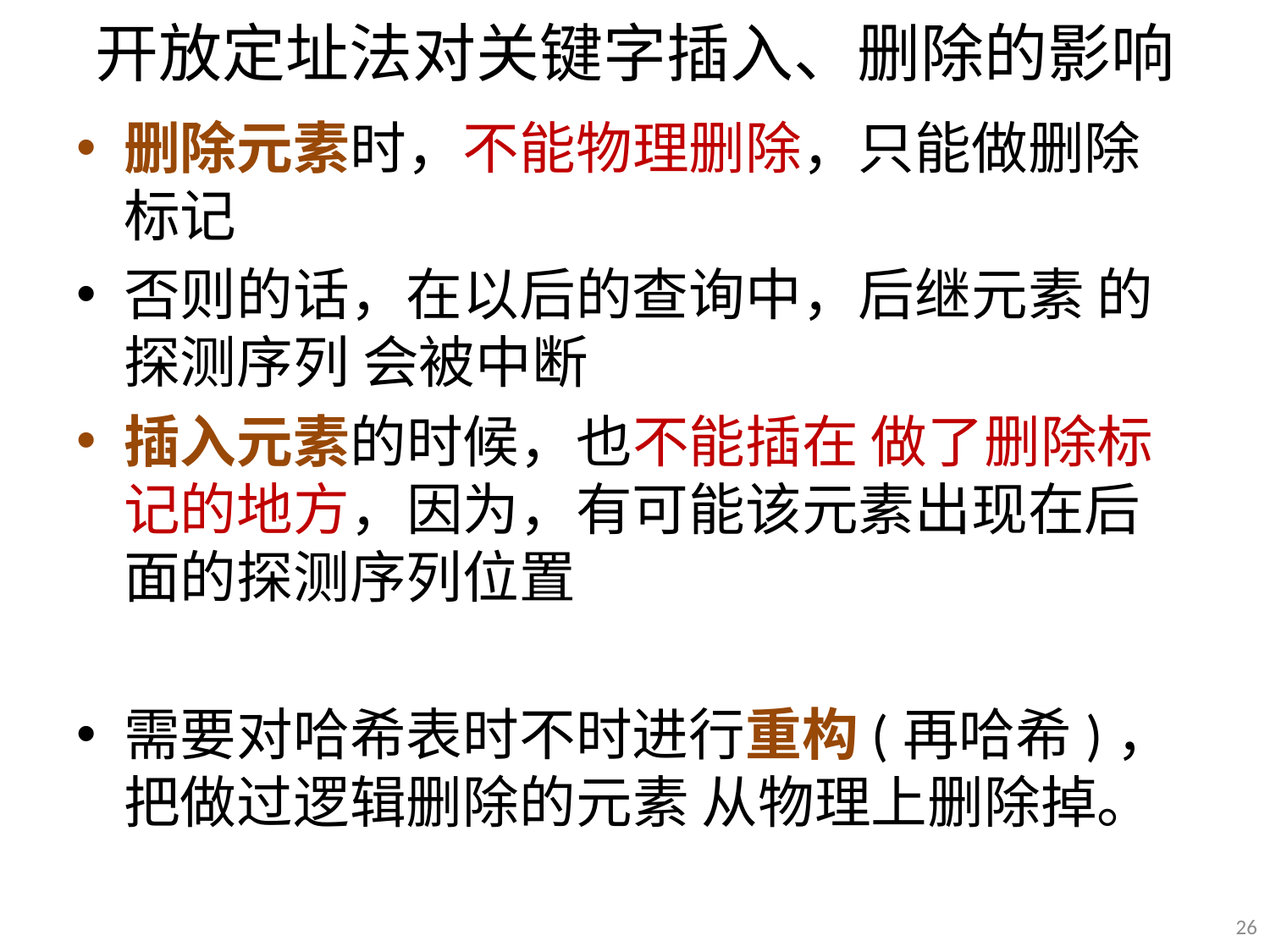

# 开放定址法对关键字插入、删除的影响
删除元素时，不能物理删除，只能做删除标记
否则的话，在以后的查询中，后继元素 的 探测序列 会被中断
插入元素的时候，也不能插在 做了删除标记的地方，因为，有可能该元素出现在后面的探测序列位置

需要对哈希表时不时进行重构(再哈希)，把做过逻辑删除的元素 从物理上删除掉。

26